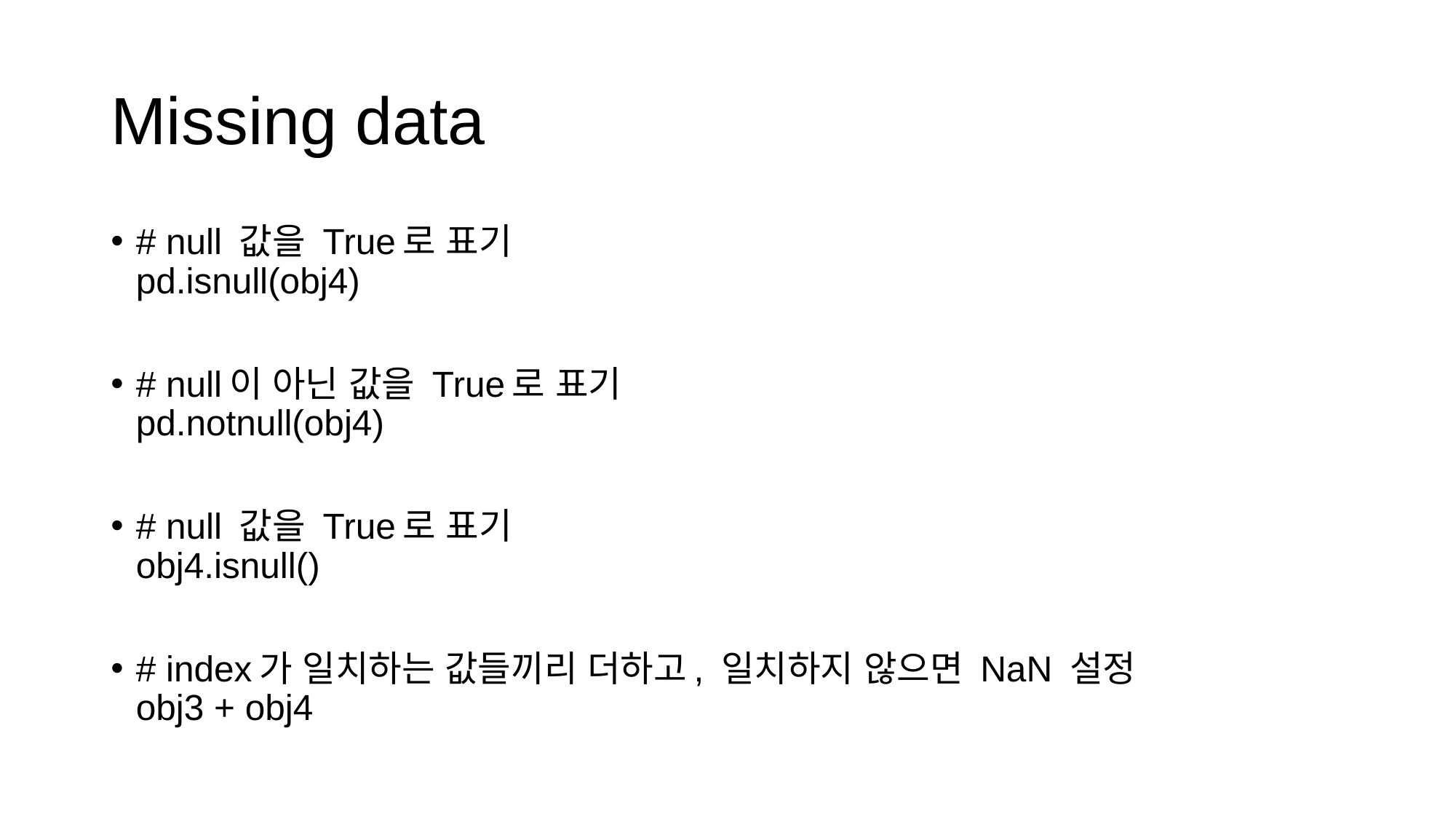

# Missing data
# null 값을 True로 표기 pd.isnull(obj4)

# null이 아닌 값을 True로 표기 pd.notnull(obj4)

# null 값을 True로 표기 obj4.isnull()

# index가 일치하는 값들끼리 더하고, 일치하지 않으면 NaN 설정 obj3 + obj4